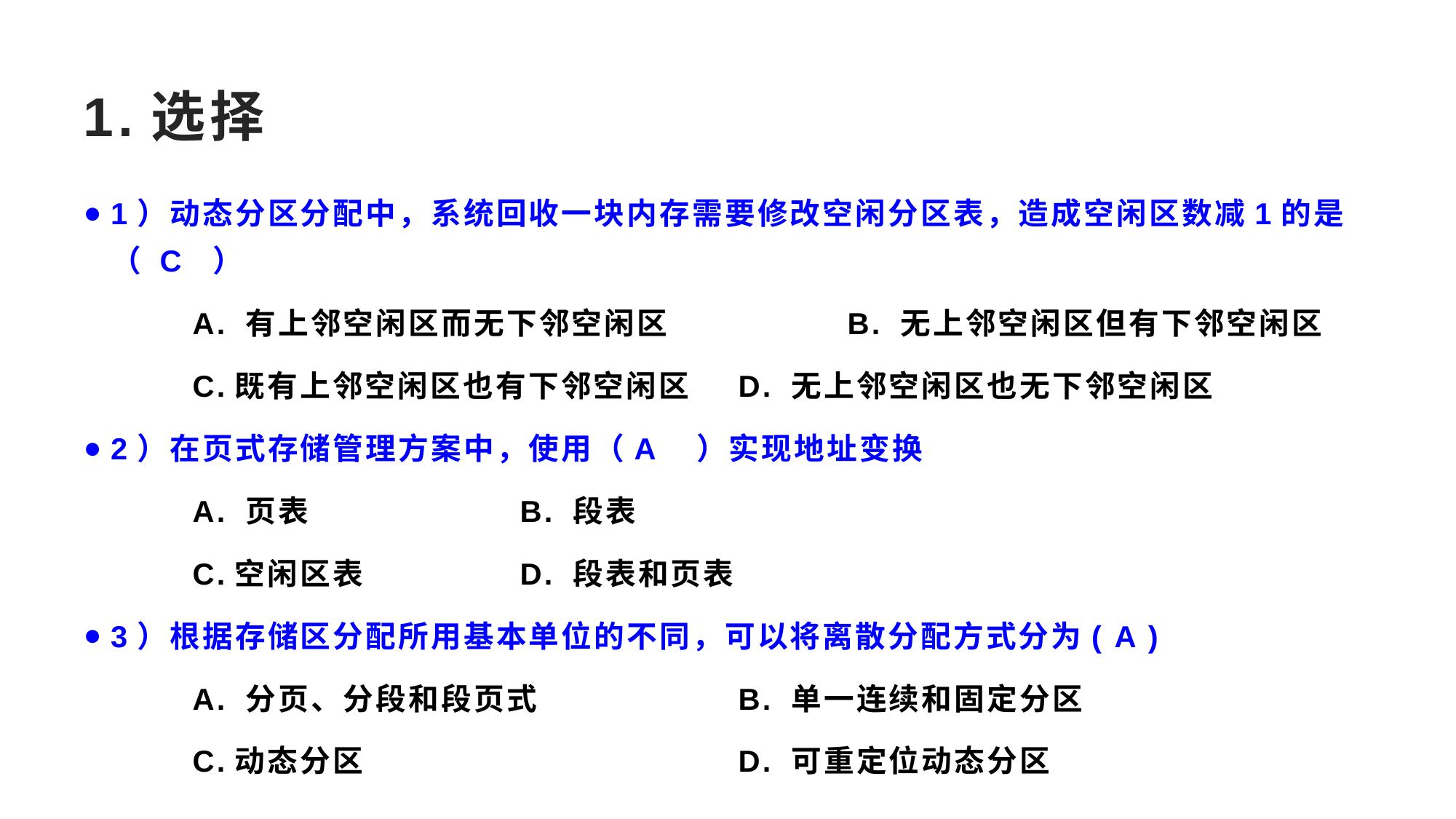

# 1.选择
1）动态分区分配中，系统回收一块内存需要修改空闲分区表，造成空闲区数减1的是（ C  ）
	A. 有上邻空闲区而无下邻空闲区 		B. 无上邻空闲区但有下邻空闲区
	C.既有上邻空闲区也有下邻空闲区 	D. 无上邻空闲区也无下邻空闲区
2）在页式存储管理方案中，使用（A   ）实现地址变换
	A. 页表		B. 段表
	C.空闲区表 		D. 段表和页表
3）根据存储区分配所用基本单位的不同，可以将离散分配方式分为( A )
	A. 分页、分段和段页式		B. 单一连续和固定分区
	C.动态分区				D. 可重定位动态分区